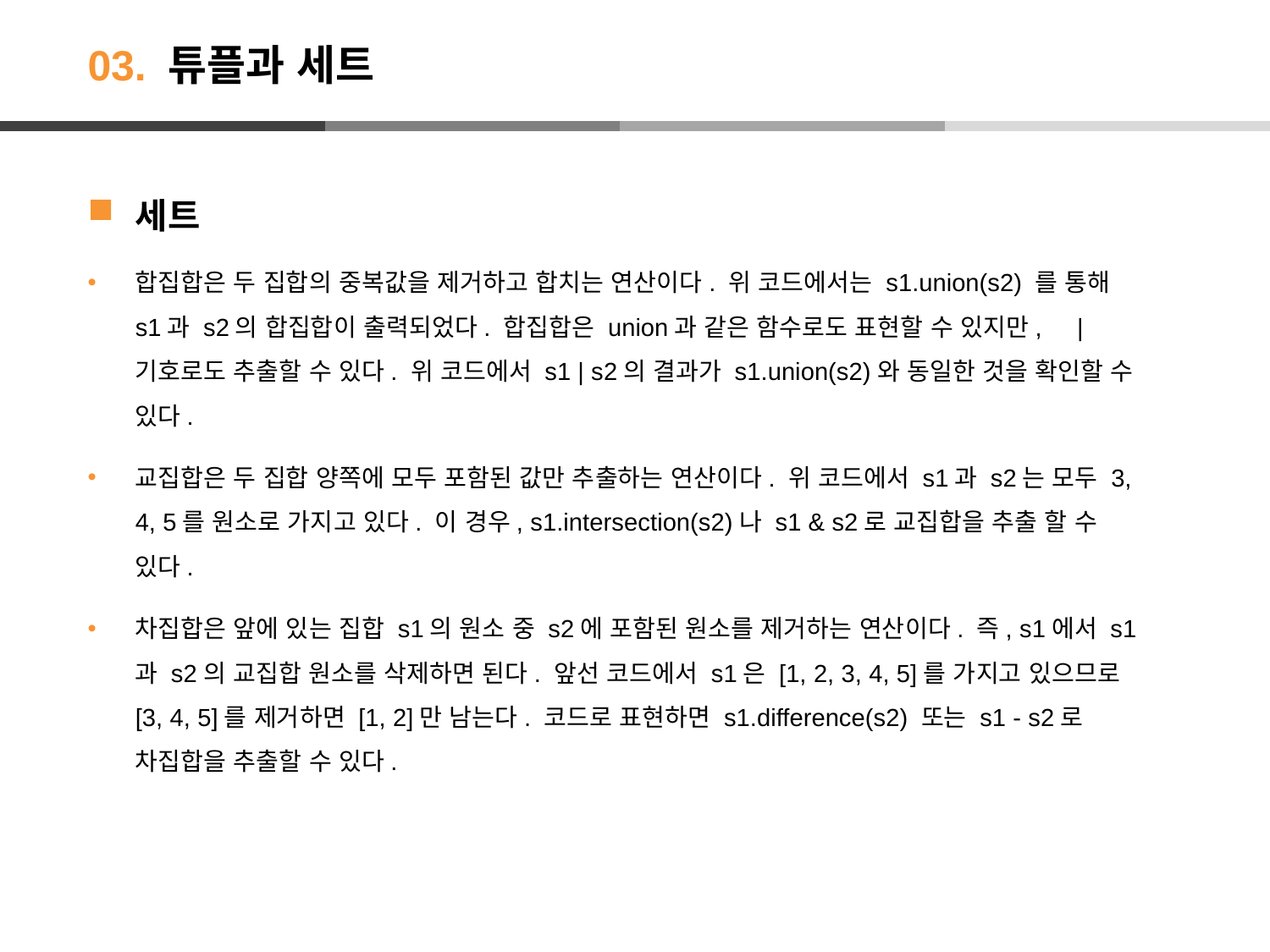

# 03. 튜플과 세트
세트
합집합은 두 집합의 중복값을 제거하고 합치는 연산이다. 위 코드에서는 s1.union(s2) 를 통해 s1과 s2의 합집합이 출력되었다. 합집합은 union과 같은 함수로도 표현할 수 있지만,     | 기호로도 추출할 수 있다. 위 코드에서 s1 | s2의 결과가 s1.union(s2)와 동일한 것을 확인할 수 있다.
교집합은 두 집합 양쪽에 모두 포함된 값만 추출하는 연산이다. 위 코드에서 s1과 s2는 모두 3, 4, 5를 원소로 가지고 있다. 이 경우, s1.intersection(s2)나 s1 & s2로 교집합을 추출 할 수 있다.
차집합은 앞에 있는 집합 s1의 원소 중 s2에 포함된 원소를 제거하는 연산이다. 즉, s1에서 s1과 s2의 교집합 원소를 삭제하면 된다. 앞선 코드에서 s1은 [1, 2, 3, 4, 5]를 가지고 있으므로 [3, 4, 5]를 제거하면 [1, 2]만 남는다. 코드로 표현하면 s1.difference(s2) 또는 s1 - s2로 차집합을 추출할 수 있다.